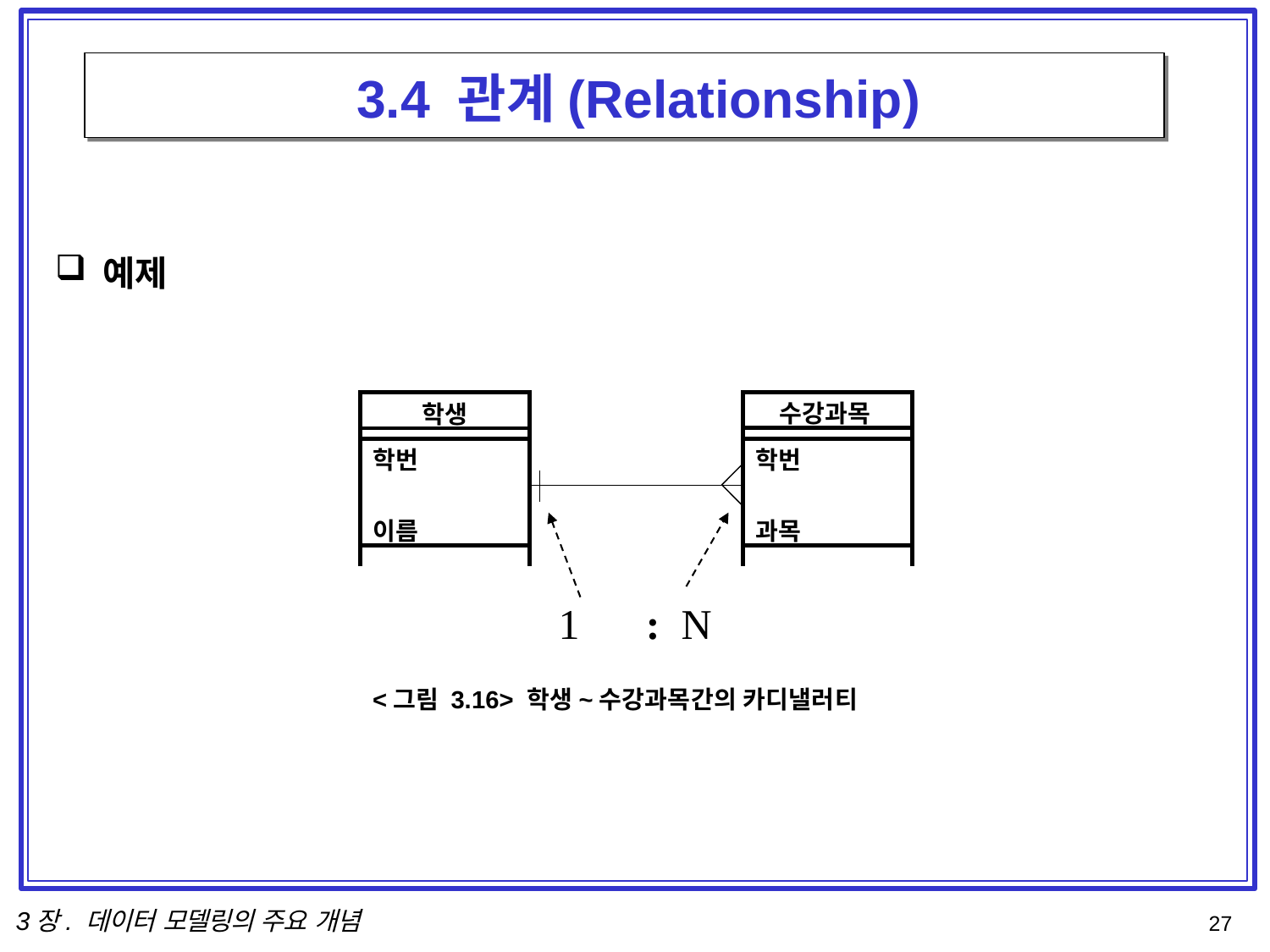

# 3.4 관계(Relationship)
예제

학생
수강과목
학번  이름
학번  과목

1	:	N
<그림 3.16> 학생~수강과목간의 카디낼러티
3장. 데이터 모델링의 주요 개념
27